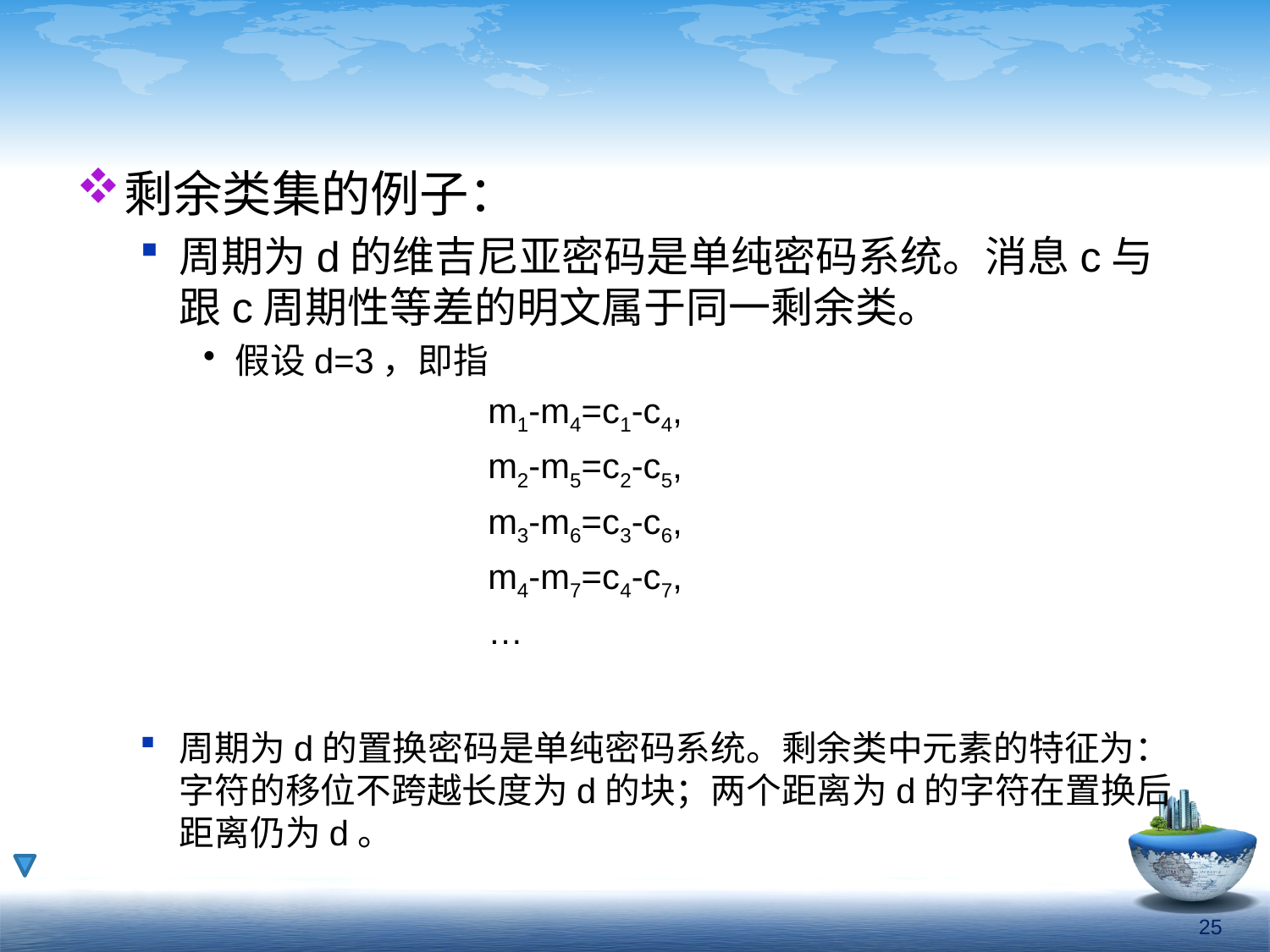

#
剩余类集的例子：
周期为d的维吉尼亚密码是单纯密码系统。消息c与跟c周期性等差的明文属于同一剩余类。
假设d=3，即指
m1-m4=c1-c4,
m2-m5=c2-c5,
m3-m6=c3-c6,
m4-m7=c4-c7,
…

周期为d的置换密码是单纯密码系统。剩余类中元素的特征为：字符的移位不跨越长度为d的块；两个距离为d的字符在置换后距离仍为d。

25